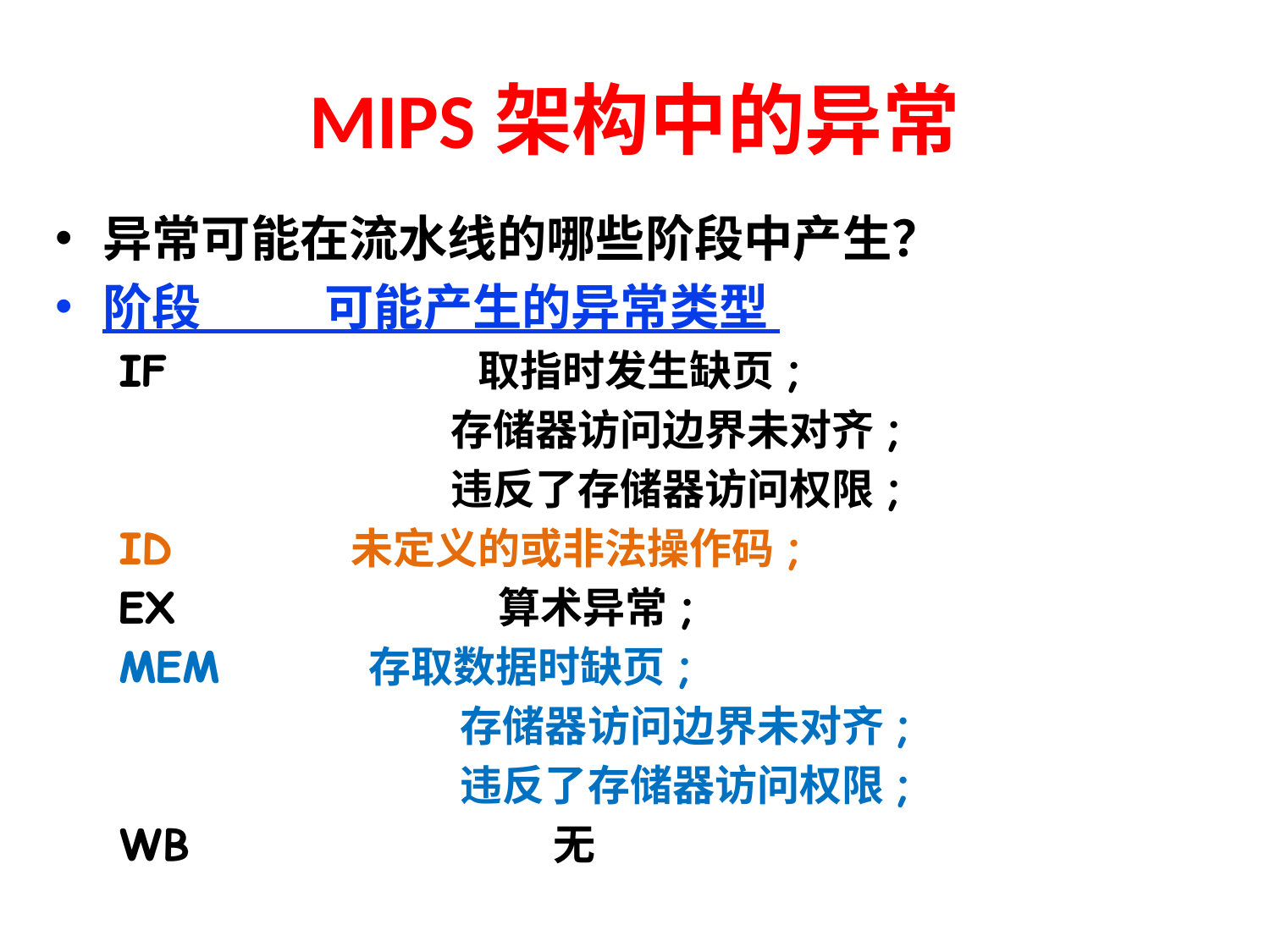

# MIPS架构中的异常
异常可能在流水线的哪些阶段中产生？
阶段           可能产生的异常类型
IF 		   取指时发生缺页;
			   存储器访问边界未对齐;
			   违反了存储器访问权限;
ID 	   未定义的或非法操作码;
EX 	           算术异常;
MEM 	    存取数据时缺页;
			    存储器访问边界未对齐;
			    违反了存储器访问权限;
WB 	              无
10